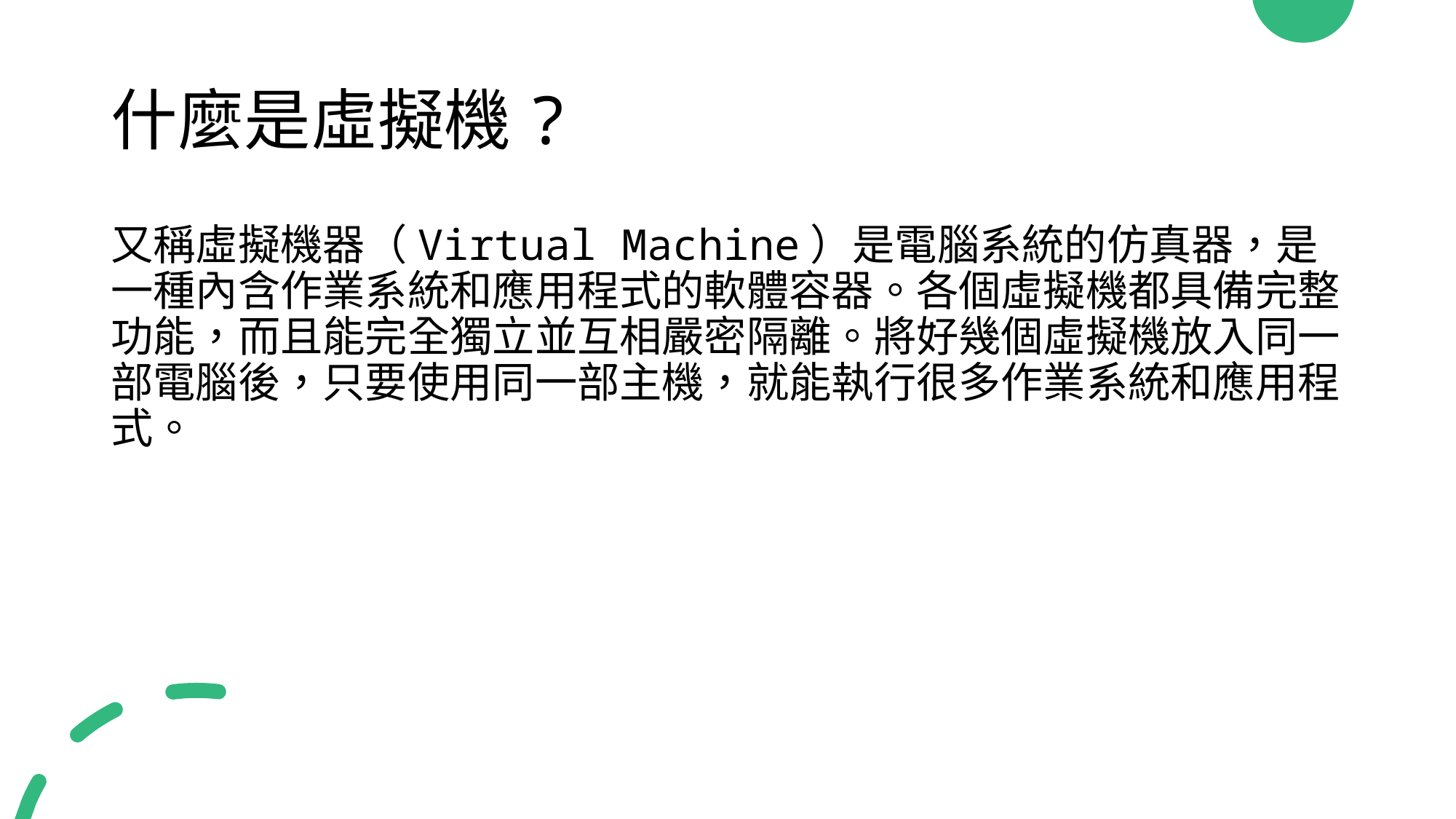

# 什麼是虛擬機?
又稱虛擬機器（Virtual Machine）是電腦系統的仿真器，是一種內含作業系統和應用程式的軟體容器。各個虛擬機都具備完整功能，而且能完全獨立並互相嚴密隔離。將好幾個虛擬機放入同一部電腦後，只要使用同一部主機，就能執行很多作業系統和應用程式。